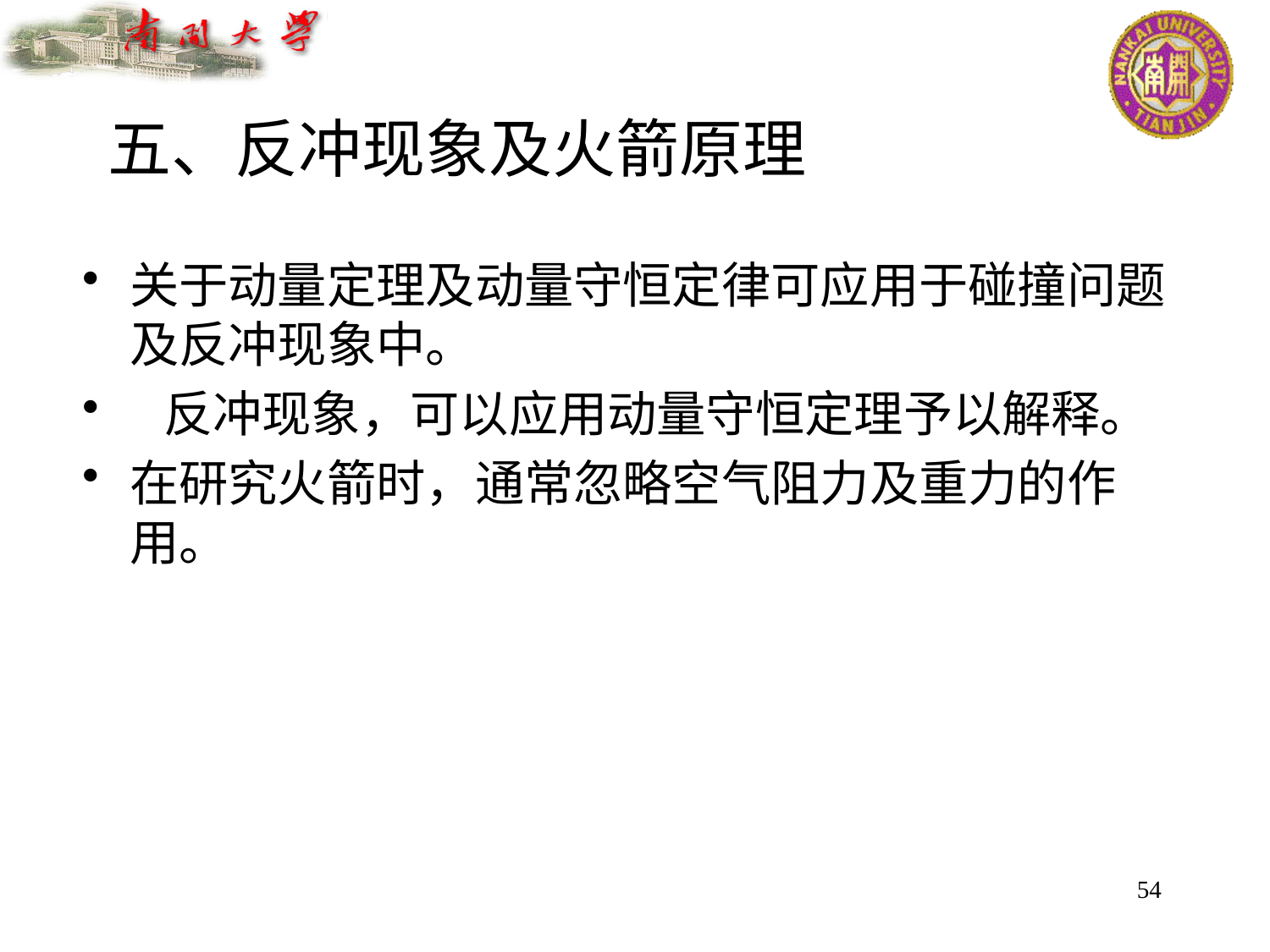

# 五、反冲现象及火箭原理
关于动量定理及动量守恒定律可应用于碰撞问题及反冲现象中。
  反冲现象，可以应用动量守恒定理予以解释。
在研究火箭时，通常忽略空气阻力及重力的作用。

54